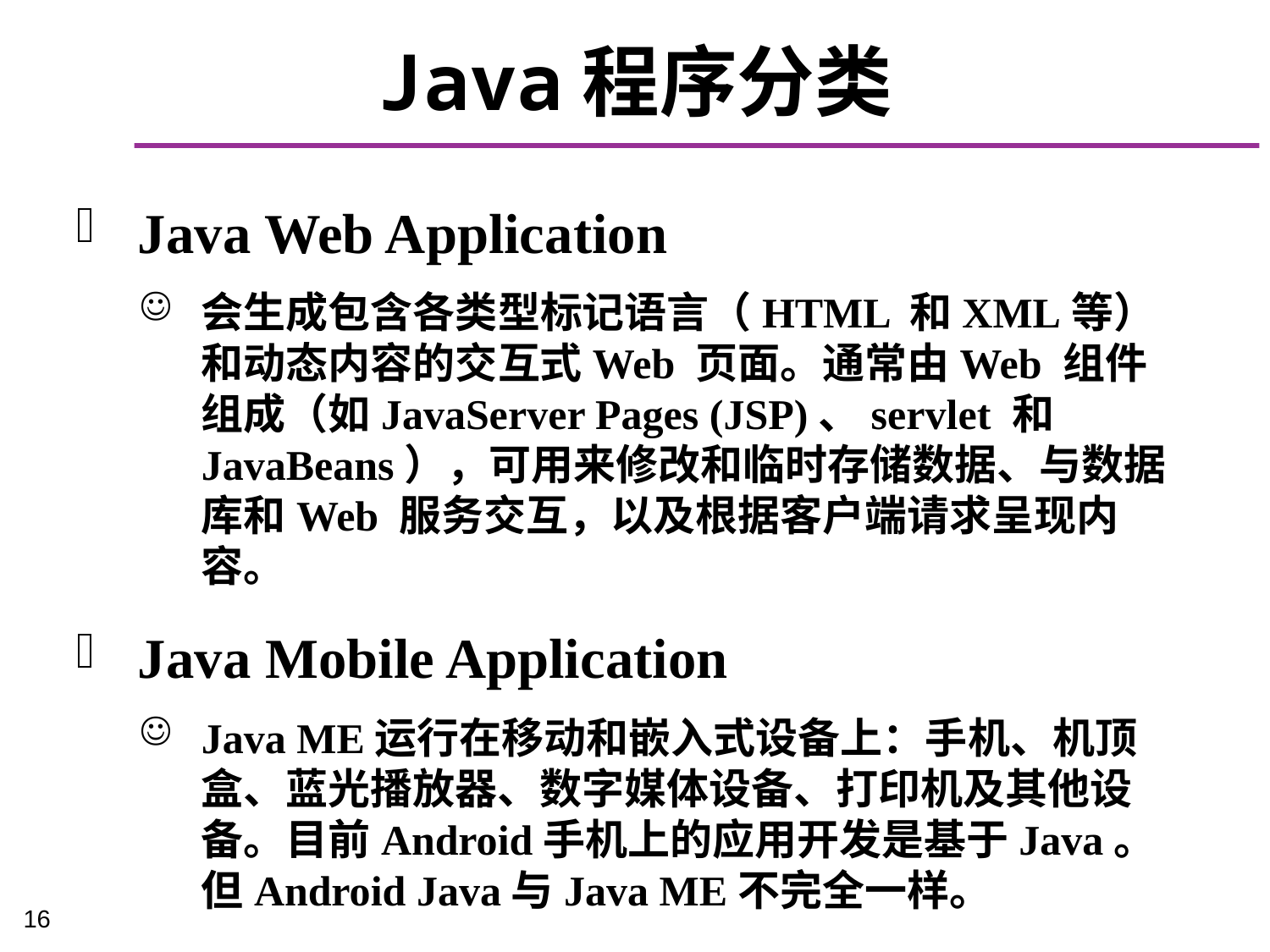

# Java程序分类
Java Web Application
会生成包含各类型标记语言（HTML 和XML等）和动态内容的交互式Web 页面。通常由Web 组件组成（如JavaServer Pages (JSP)、servlet 和JavaBeans），可用来修改和临时存储数据、与数据库和Web 服务交互，以及根据客户端请求呈现内容。
Java Mobile Application
Java ME运行在移动和嵌入式设备上：手机、机顶盒、蓝光播放器、数字媒体设备、打印机及其他设备。目前Android手机上的应用开发是基于Java。但Android Java与Java ME不完全一样。
16